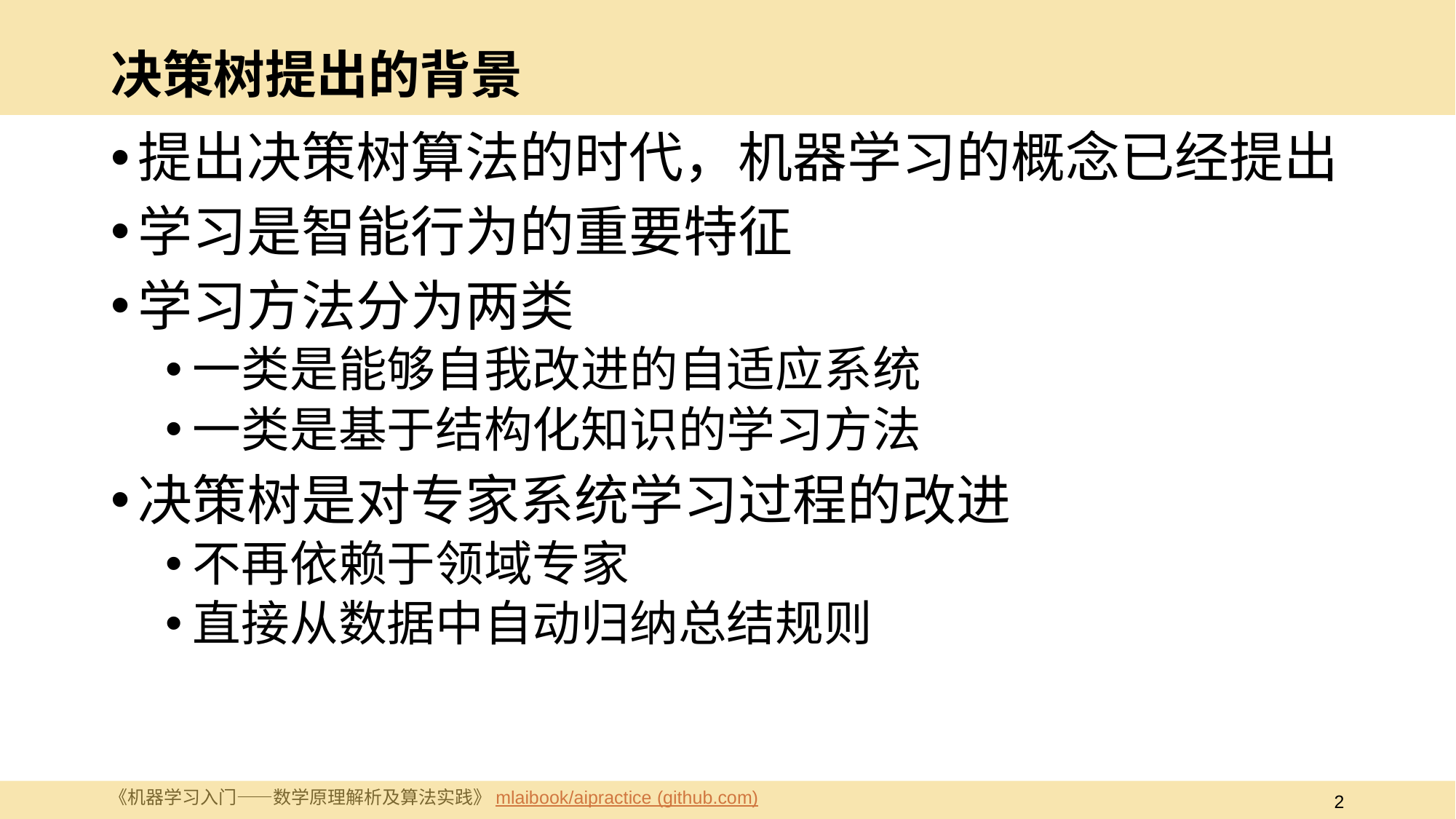

# 决策树提出的背景
提出决策树算法的时代，机器学习的概念已经提出
学习是智能行为的重要特征
学习方法分为两类
一类是能够自我改进的自适应系统
一类是基于结构化知识的学习方法
决策树是对专家系统学习过程的改进
不再依赖于领域专家
直接从数据中自动归纳总结规则
2